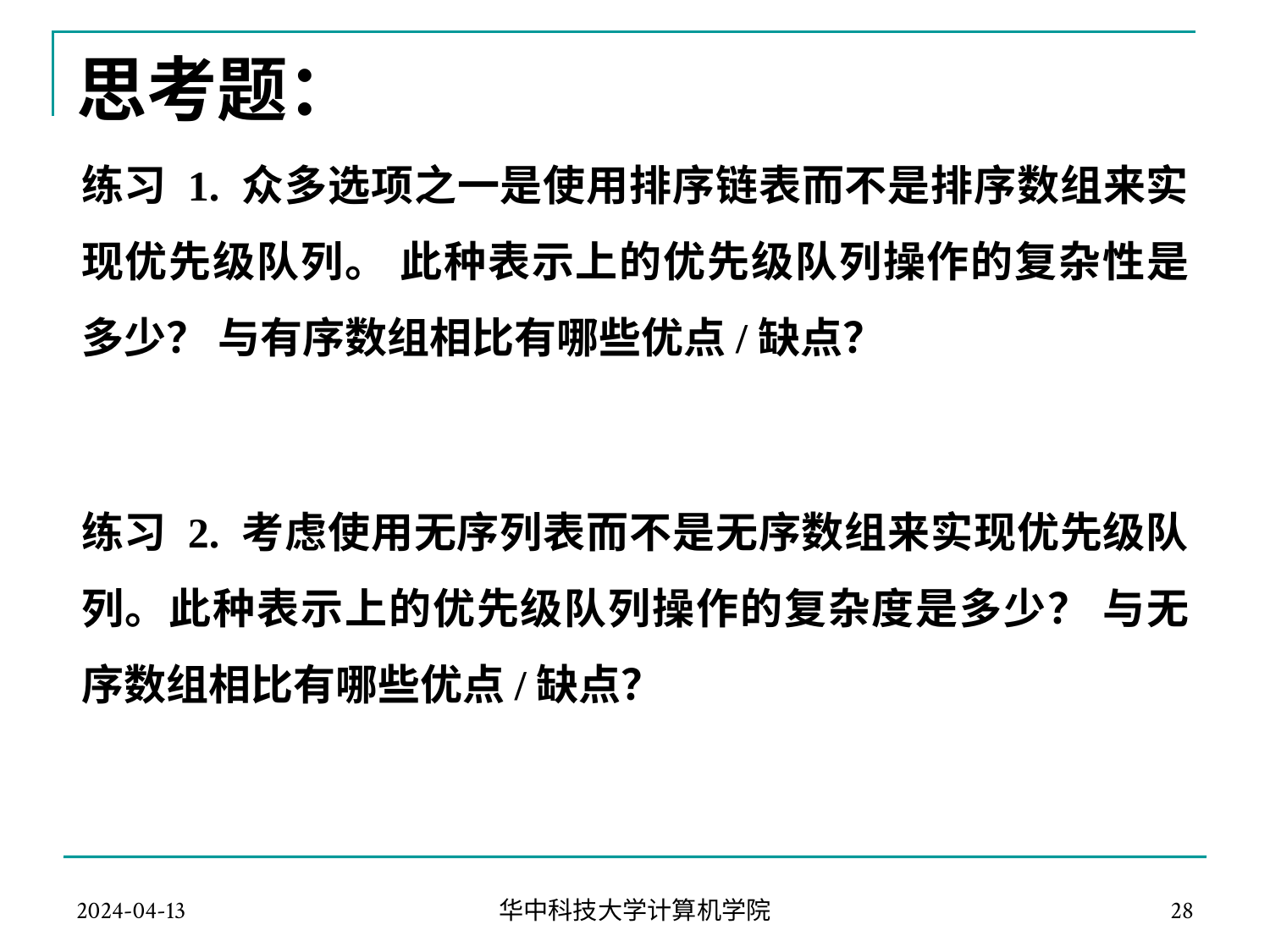

# 思考题：
练习 1. 众多选项之一是使用排序链表而不是排序数组来实现优先级队列。 此种表示上的优先级队列操作的复杂性是多少？ 与有序数组相比有哪些优点/缺点？

练习 2. 考虑使用无序列表而不是无序数组来实现优先级队列。此种表示上的优先级队列操作的复杂度是多少？ 与无序数组相比有哪些优点/缺点？

2024-04-13
华中科技大学计算机学院
28